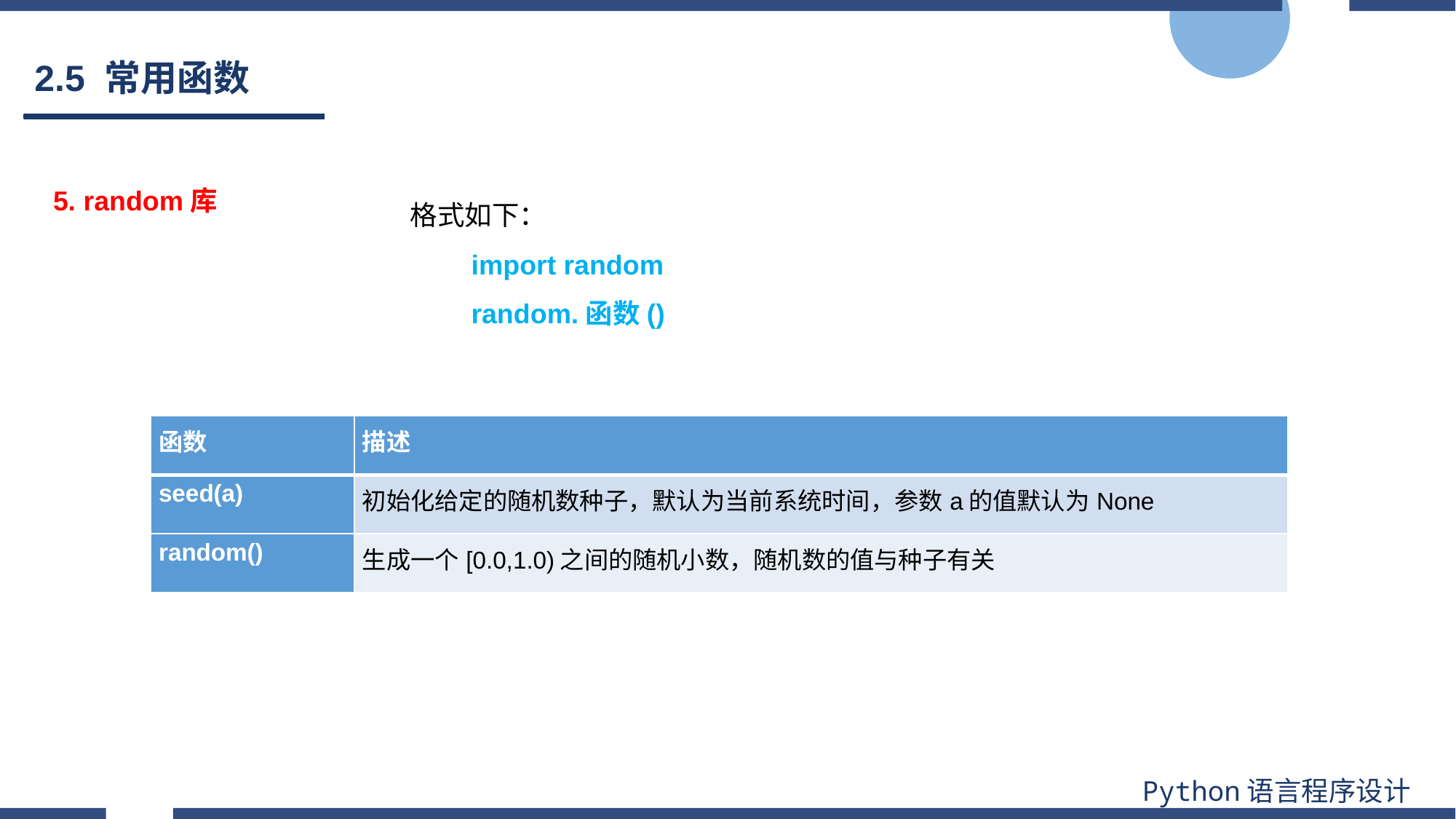

# 2.5 常用函数
5. random库
格式如下：
        import random
        random.函数()
| 函数 | 描述 |
| --- | --- |
| seed(a) | 初始化给定的随机数种子，默认为当前系统时间，参数a的值默认为None |
| random() | 生成一个[0.0,1.0)之间的随机小数，随机数的值与种子有关 |